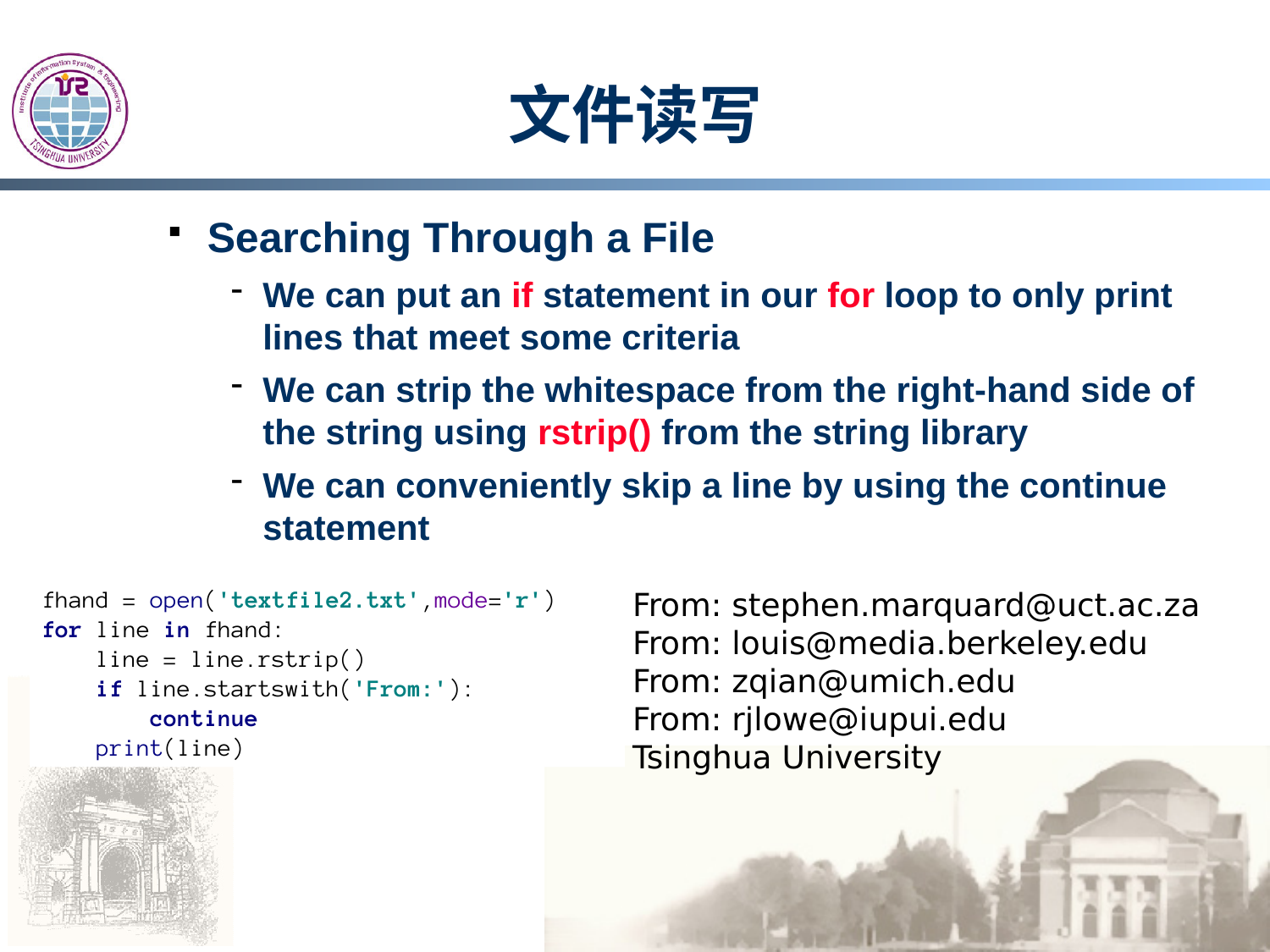

# 文件读写
Searching Through a File
We can put an if statement in our for loop to only print lines that meet some criteria
We can strip the whitespace from the right-hand side of the string using rstrip() from the string library
We can conveniently skip a line by using the continue statement

fhand = open('textfile2.txt',mode='r')
for line in fhand:
    line = line.rstrip()
    if line.startswith('From:'):
        continue
    print(line)
From: stephen.marquard@uct.ac.za
From: louis@media.berkeley.edu
From: zqian@umich.edu
From: rjlowe@iupui.edu
Tsinghua University